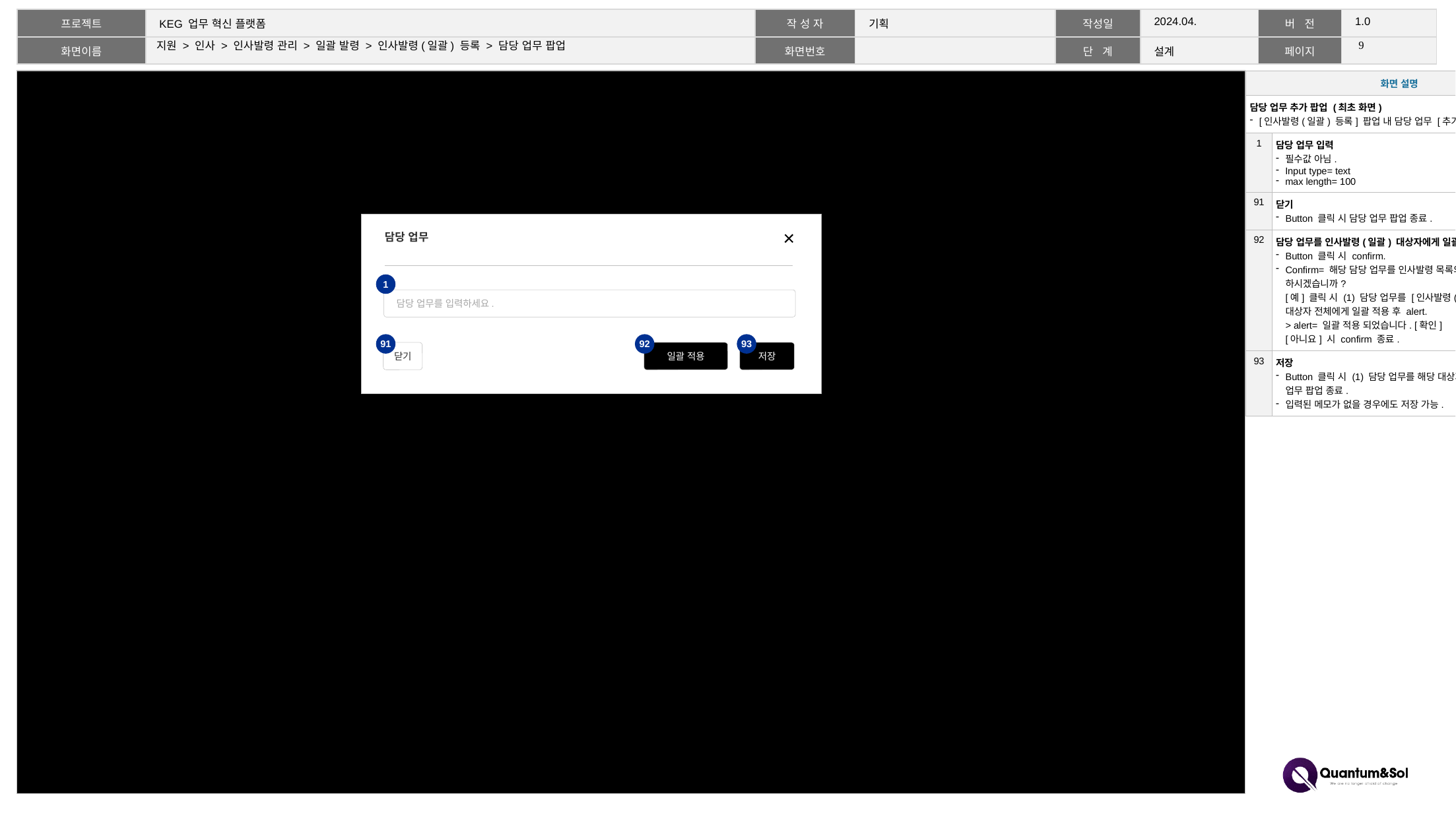

9

# 지원 > 인사 > 인사발령 관리 > 일괄 발령 > 인사발령(일괄) 등록 > 담당 업무 팝업
| 화면 설명 |  |
| --- | --- |
| 담당 업무 추가 팝업 (최초 화면) [인사발령(일괄) 등록] 팝업 내 담당 업무 [추가] 버튼 클릭하여 호출. |  |
| 1 | 담당 업무 입력 필수값 아님. Input type= text max length= 100 |
| 91 | 닫기 Button 클릭 시 담당 업무 팝업 종료. |
| 92 | 담당 업무를 인사발령(일괄) 대상자에게 일괄 적용. Button 클릭 시 confirm. Confirm= 해당 담당 업무를 인사발령 목록의 대상자에게 모두 적용 하시겠습니까? [예] 클릭 시 (1) 담당 업무를 [인사발령(일괄) 등록]의 대상자 전체에게 일괄 적용 후 alert. > alert= 일괄 적용 되었습니다. [확인] [아니요] 시 confirm 종료. |
| 93 | 저장 Button 클릭 시 (1) 담당 업무를 해당 대상자에게만 저장 후 담당 업무 팝업 종료. 입력된 메모가 없을 경우에도 저장 가능. |
담당 업무
1
담당 업무를 입력하세요.
91
92
93
닫기
일괄 적용
저장